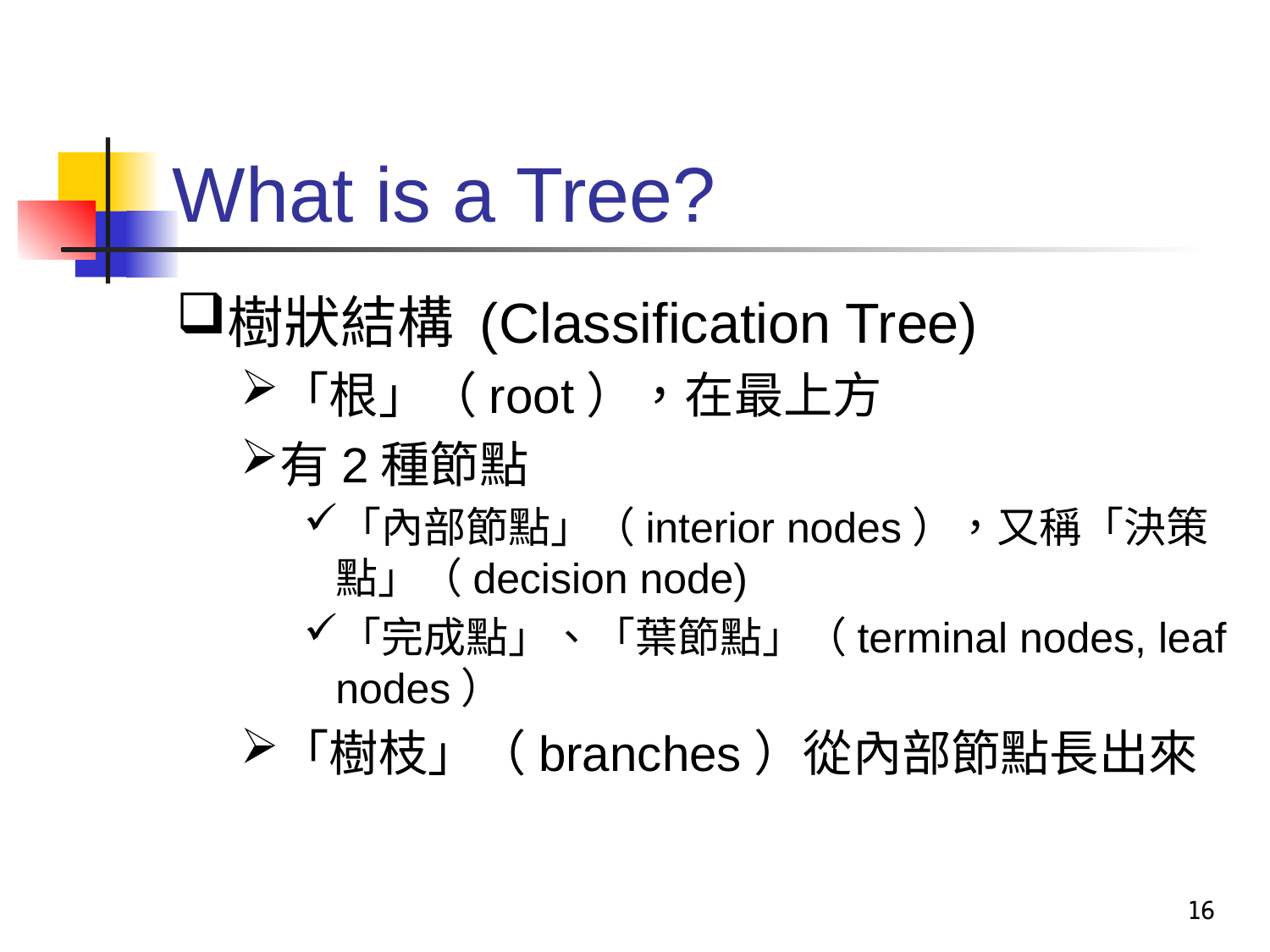

# What is a Tree?
樹狀結構 (Classification Tree)
「根」（root），在最上方
有2種節點
「內部節點」（interior nodes），又稱「決策點」（decision node)
「完成點」、「葉節點」（terminal nodes, leaf nodes）
「樹枝」（branches）從內部節點長出來

16